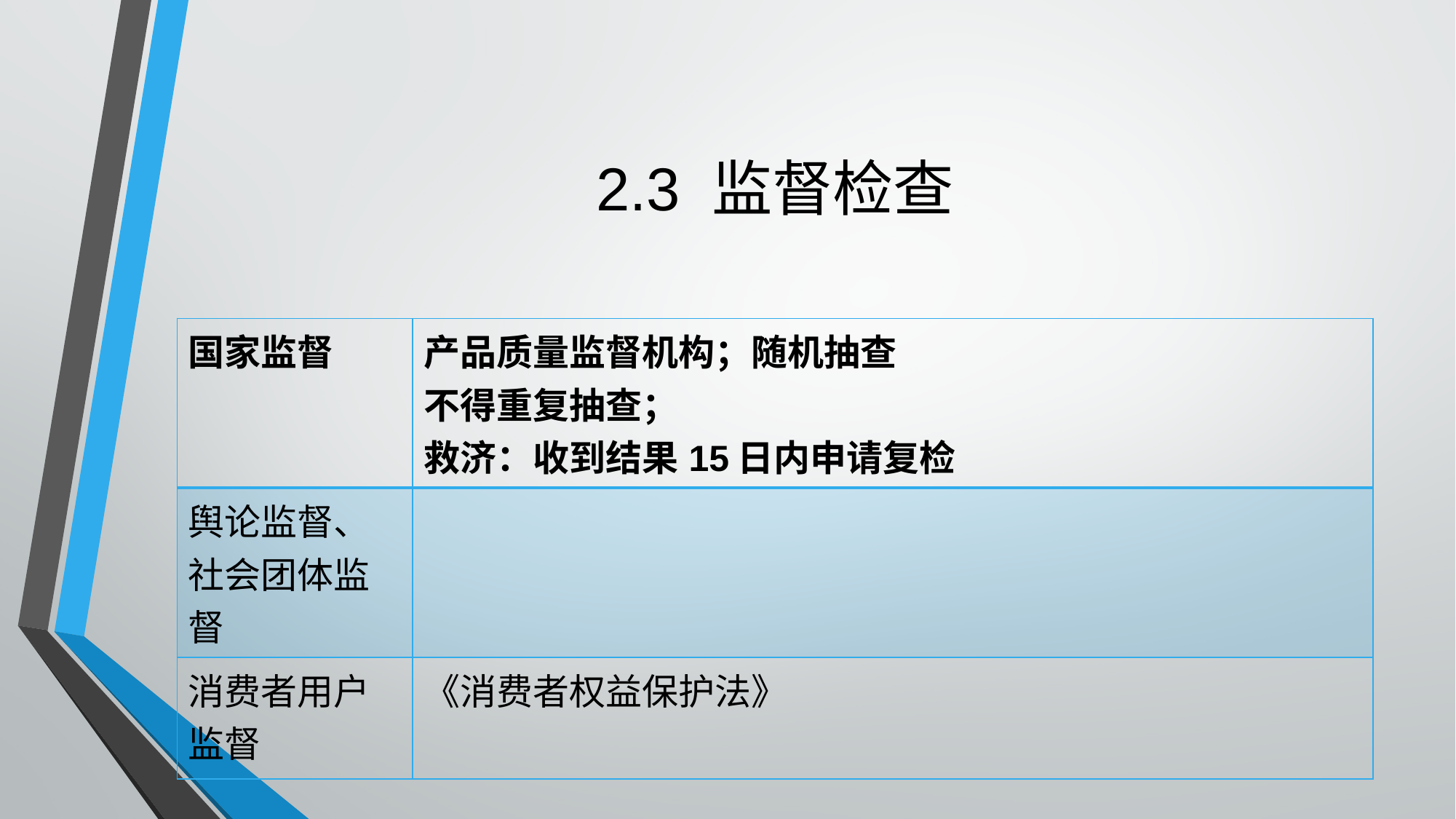

# 2.3 监督检查
| 国家监督 | 产品质量监督机构；随机抽查 不得重复抽查； 救济：收到结果15日内申请复检 |
| --- | --- |
| 舆论监督、社会团体监督 |  |
| 消费者用户监督 | 《消费者权益保护法》 |